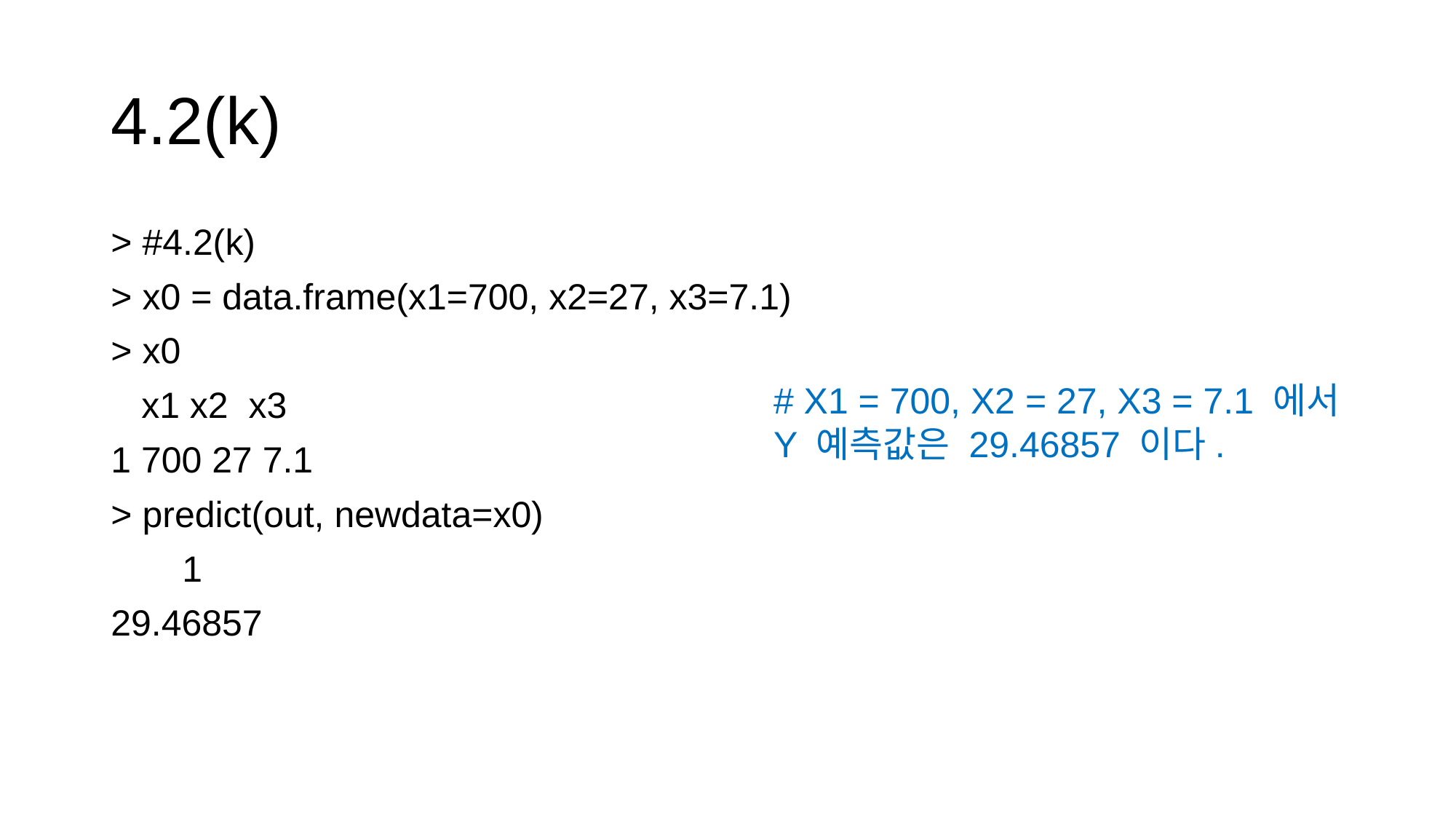

# 4.2(k)
> #4.2(k)
> x0 = data.frame(x1=700, x2=27, x3=7.1)
> x0
   x1 x2  x3
1 700 27 7.1
> predict(out, newdata=x0)
       1
29.46857
# X1 = 700, X2 = 27, X3 = 7.1 에서
Y 예측값은 29.46857 이다.